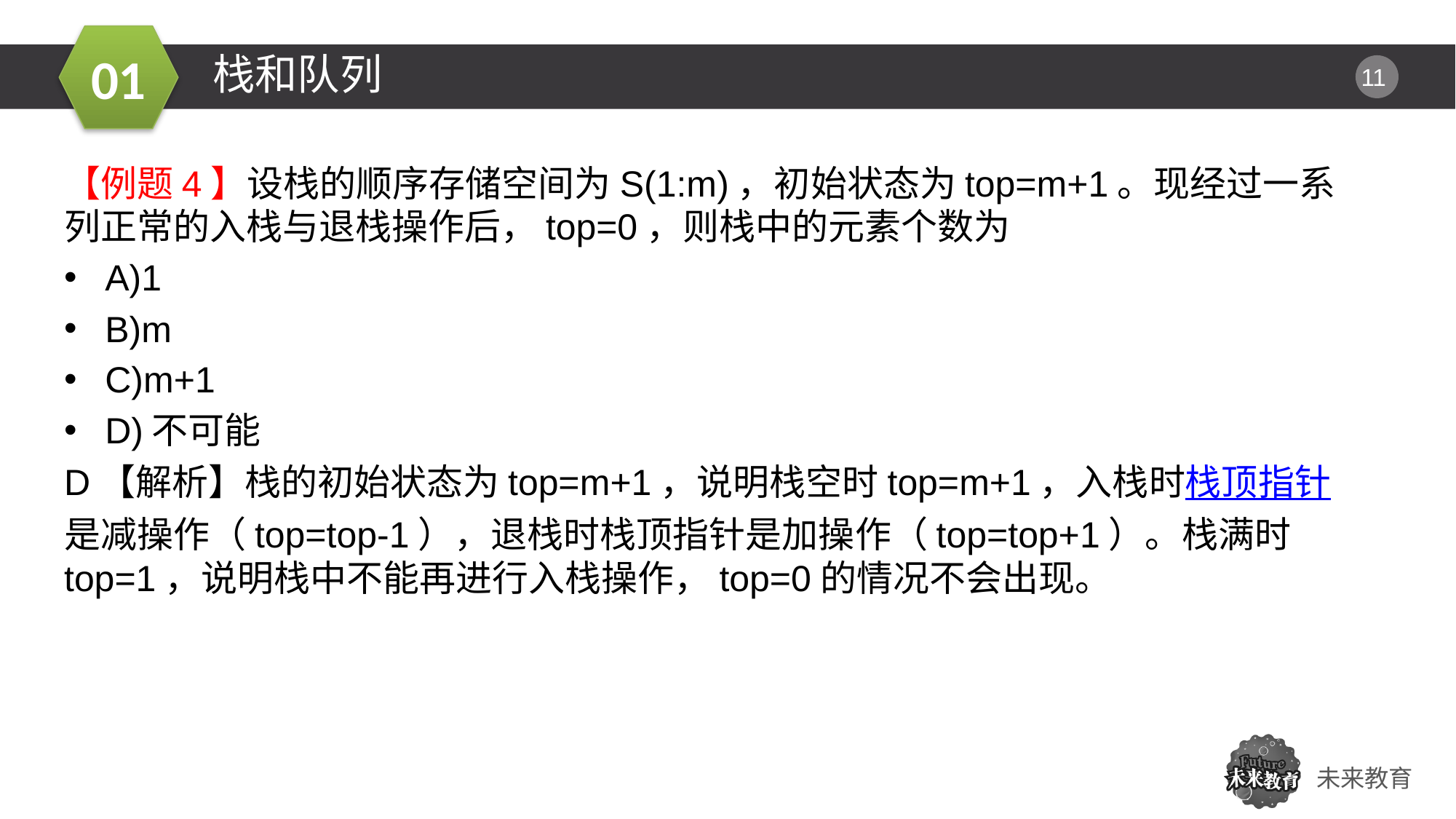

栈和队列
【例题4】设栈的顺序存储空间为S(1:m)，初始状态为top=m+1。现经过一系列正常的入栈与退栈操作后，top=0，则栈中的元素个数为
A)1
B)m
C)m+1
D)不可能
D【解析】栈的初始状态为top=m+1，说明栈空时top=m+1，入栈时栈顶指针是减操作（top=top-1），退栈时栈顶指针是加操作（top=top+1）。栈满时top=1，说明栈中不能再进行入栈操作，top=0的情况不会出现。
01